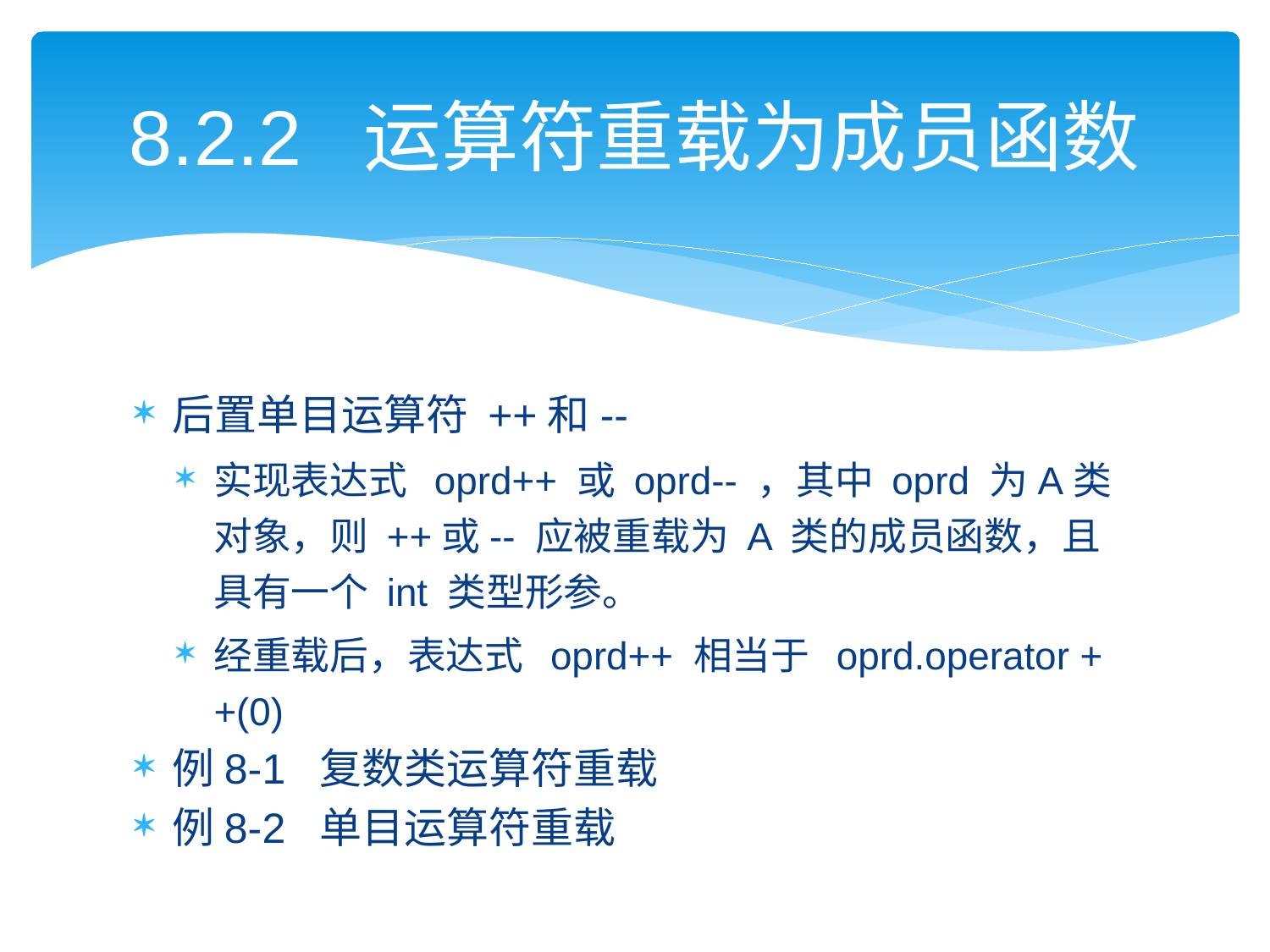

# 8.2.2  运算符重载为成员函数
后置单目运算符 ++和--
实现表达式  oprd++ 或 oprd-- ，其中 oprd 为A类对象，则 ++或-- 应被重载为 A 类的成员函数，且具有一个 int 类型形参。
经重载后，表达式  oprd++ 相当于  oprd.operator ++(0)
例8-1  复数类运算符重载
例8-2  单目运算符重载